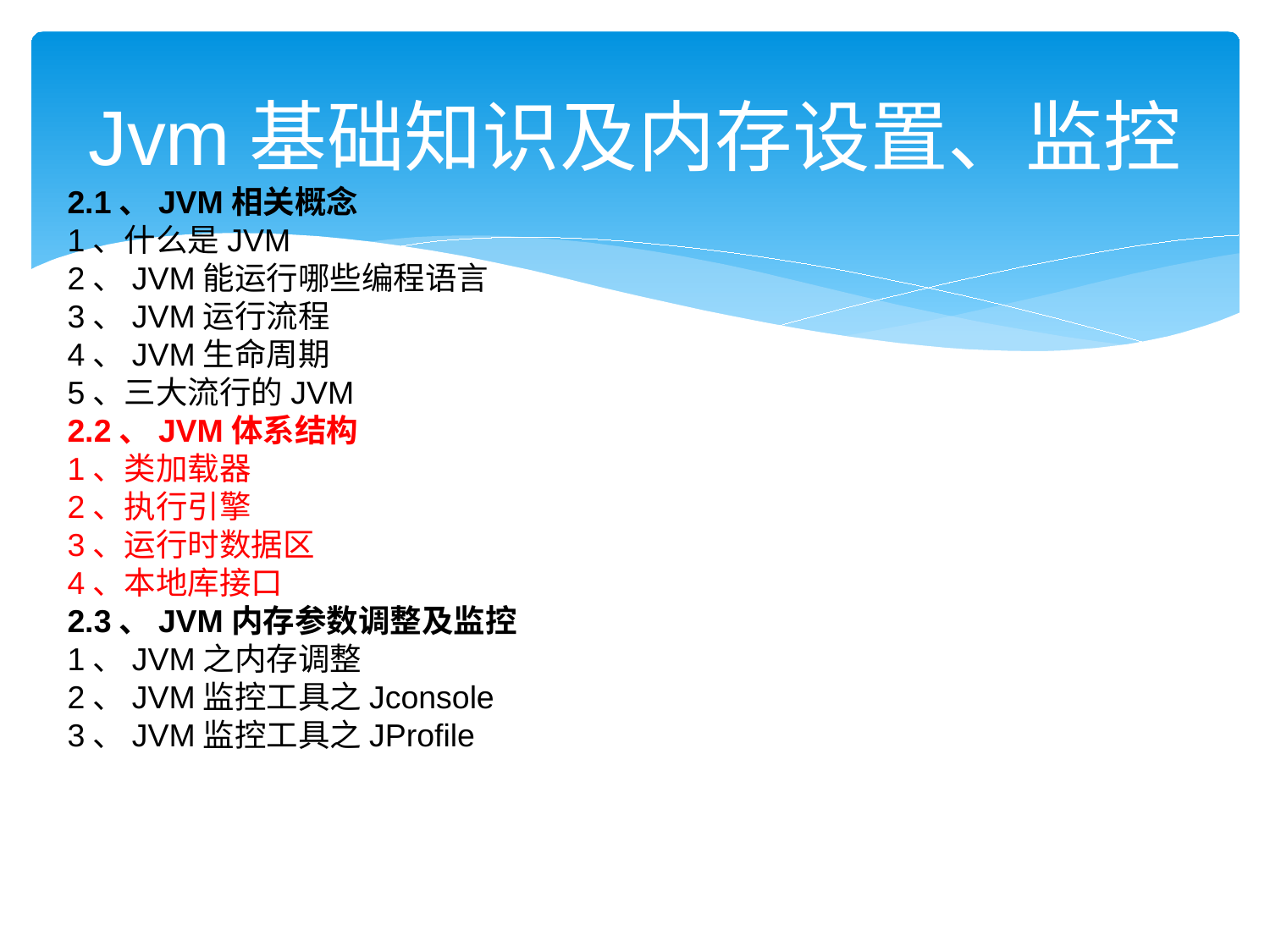

# Jvm基础知识及内存设置、监控
2.1、JVM相关概念
1、什么是JVM
2、JVM能运行哪些编程语言
3、JVM运行流程
4、JVM生命周期
5、三大流行的JVM
2.2、JVM体系结构
1、类加载器
2、执行引擎
3、运行时数据区
4、本地库接口
2.3、JVM内存参数调整及监控
1、JVM之内存调整
2、JVM监控工具之Jconsole
3、JVM监控工具之JProfile